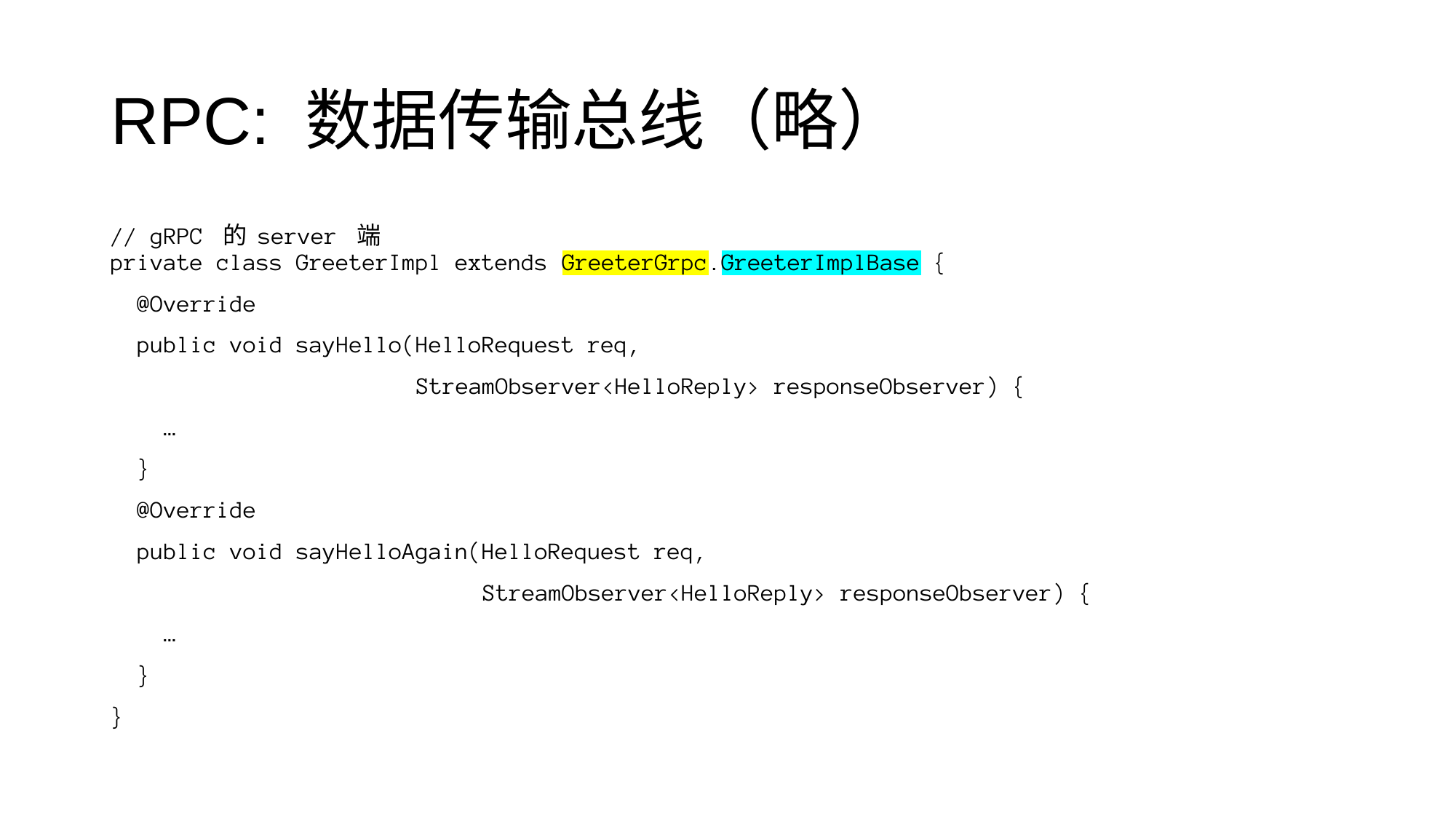

# RPC: 数据传输总线（略）
// gRPC 的 server 端
private class GreeterImpl extends GreeterGrpc.GreeterImplBase {
  @Override
  public void sayHello(HelloRequest req,
                       StreamObserver<HelloReply> responseObserver) {
    …
  }
  @Override
  public void sayHelloAgain(HelloRequest req,
                            StreamObserver<HelloReply> responseObserver) {
    …
  }
}